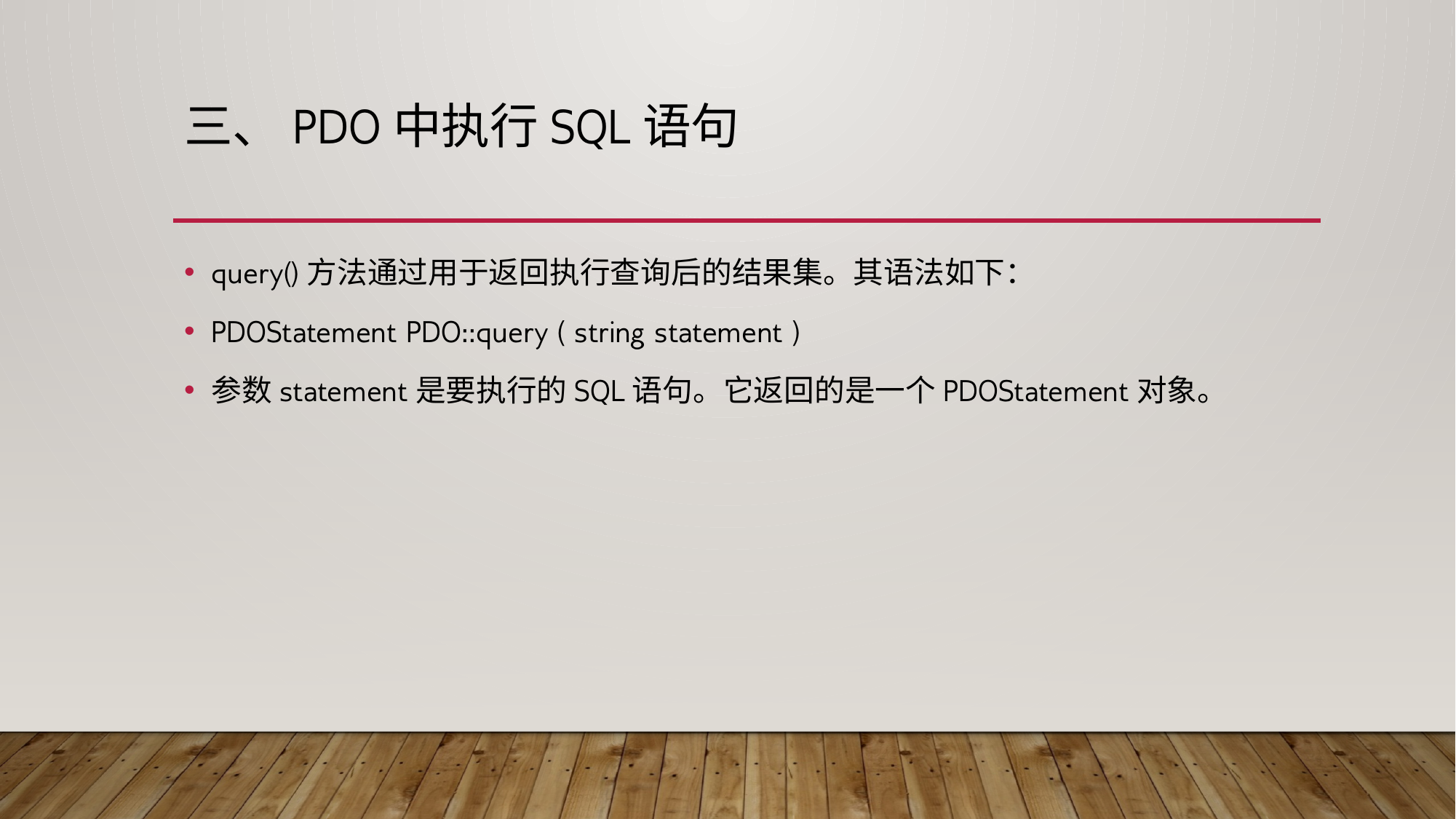

# 三、PDO中执行SQL语句
query()方法通过用于返回执行查询后的结果集。其语法如下：
PDOStatement PDO::query ( string statement )
参数statement是要执行的SQL语句。它返回的是一个PDOStatement对象。